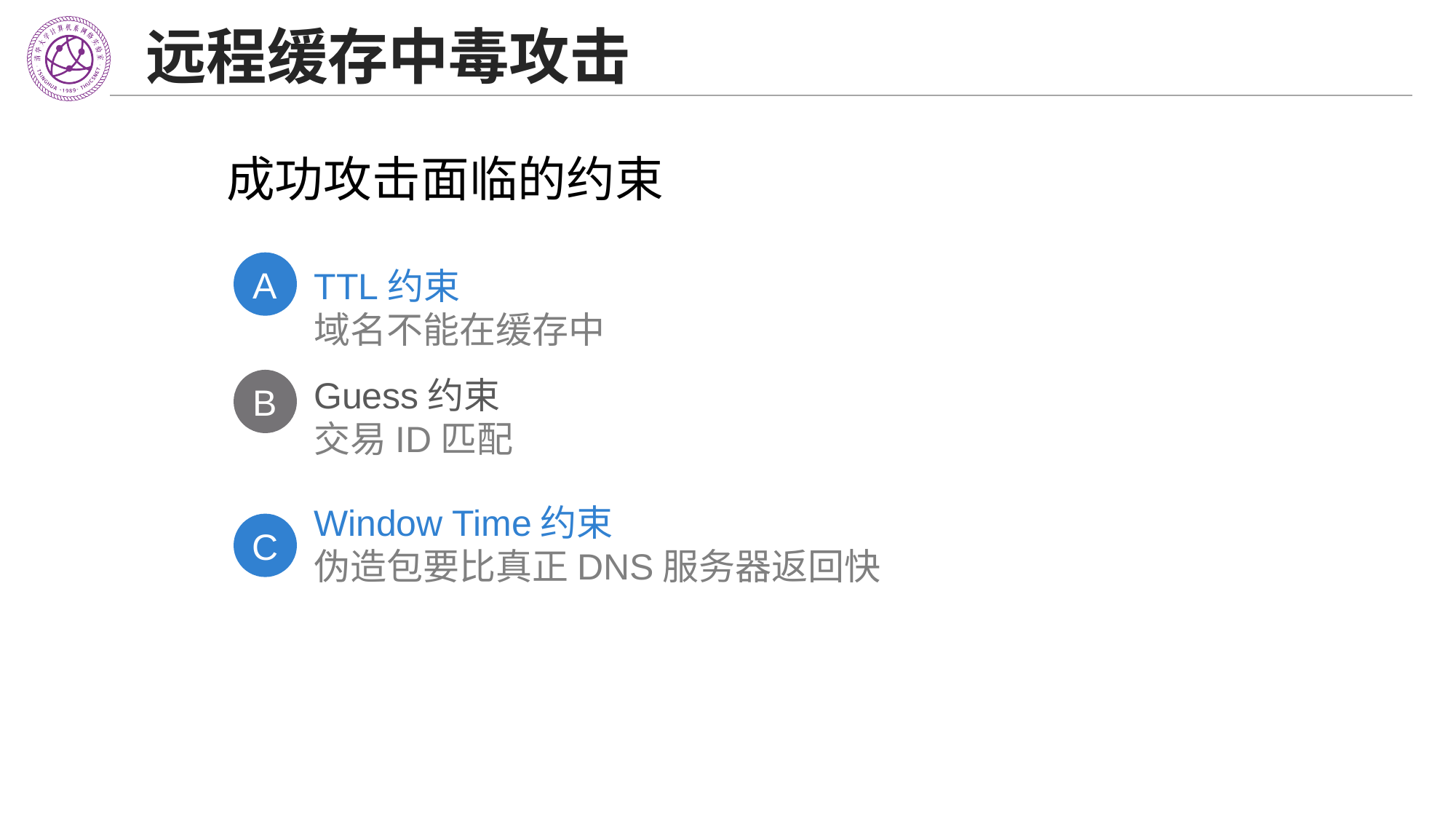

# 远程缓存中毒攻击

成功攻击面临的约束

A
TTL约束
域名不能在缓存中
Guess约束
交易ID匹配

B
Window Time约束
伪造包要比真正DNS服务器返回快
C